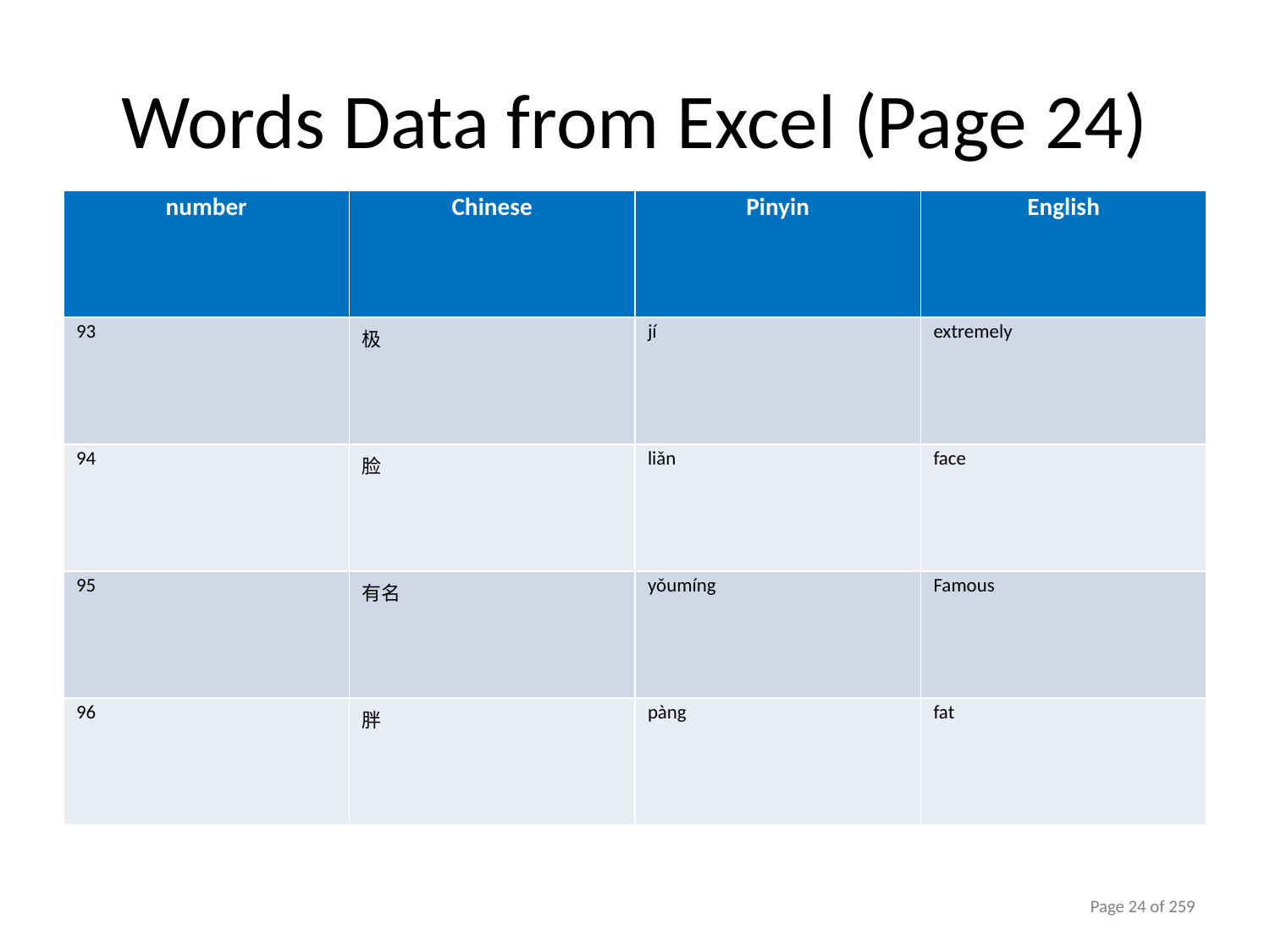

# Words Data from Excel (Page 24)
| number | Chinese | Pinyin | English |
| --- | --- | --- | --- |
| 93 | 极 | jí | extremely |
| 94 | 脸 | liǎn | face |
| 95 | 有名 | yǒumíng | Famous |
| 96 | 胖 | pàng | fat |

Page 24 of 259